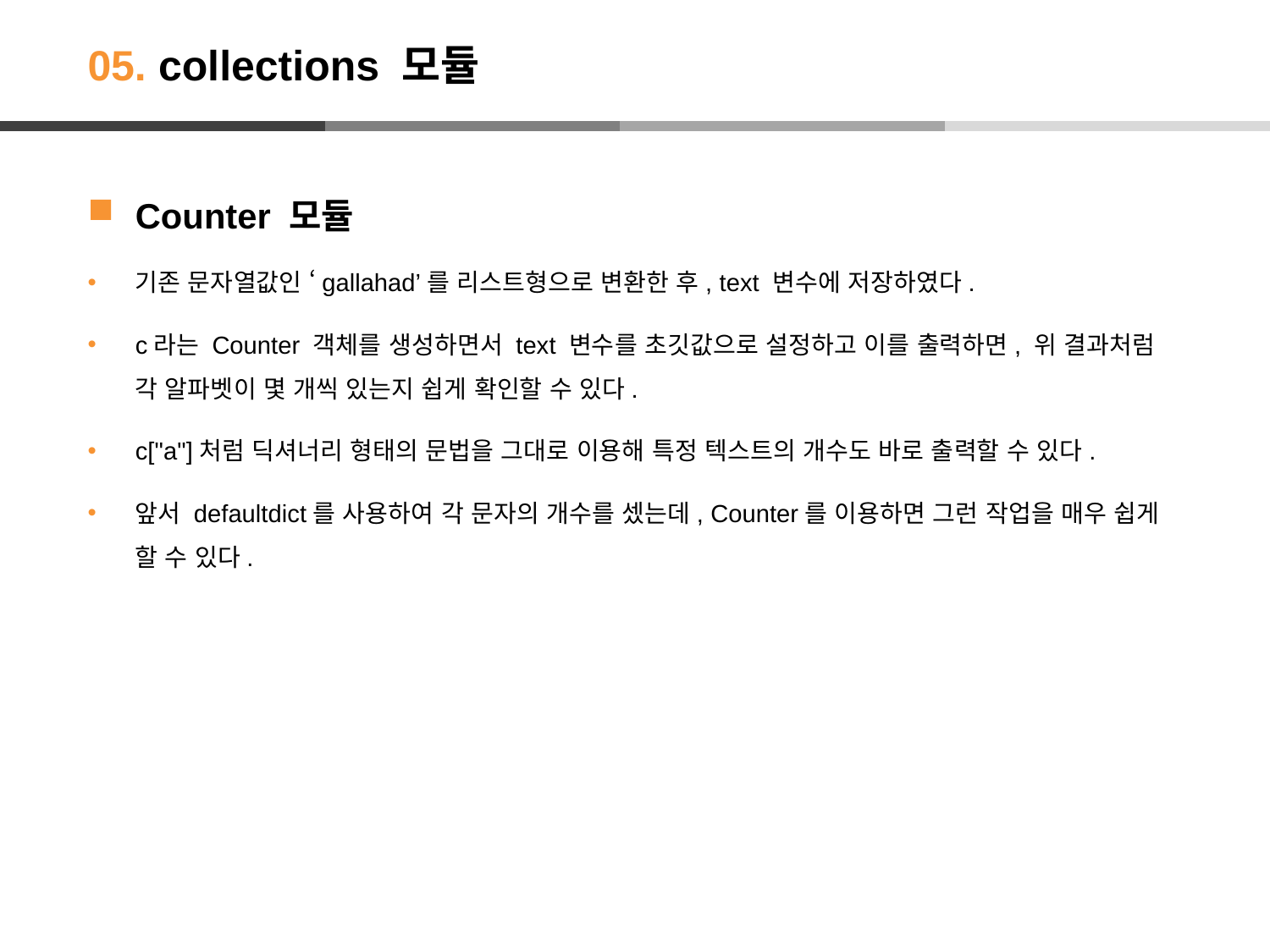

# 05. collections 모듈
Counter 모듈
기존 문자열값인 ‘gallahad’를 리스트형으로 변환한 후, text 변수에 저장하였다.
c라는 Counter 객체를 생성하면서 text 변수를 초깃값으로 설정하고 이를 출력하면, 위 결과처럼 각 알파벳이 몇 개씩 있는지 쉽게 확인할 수 있다.
c["a"]처럼 딕셔너리 형태의 문법을 그대로 이용해 특정 텍스트의 개수도 바로 출력할 수 있다.
앞서 defaultdict를 사용하여 각 문자의 개수를 셌는데, Counter를 이용하면 그런 작업을 매우 쉽게 할 수 있다.